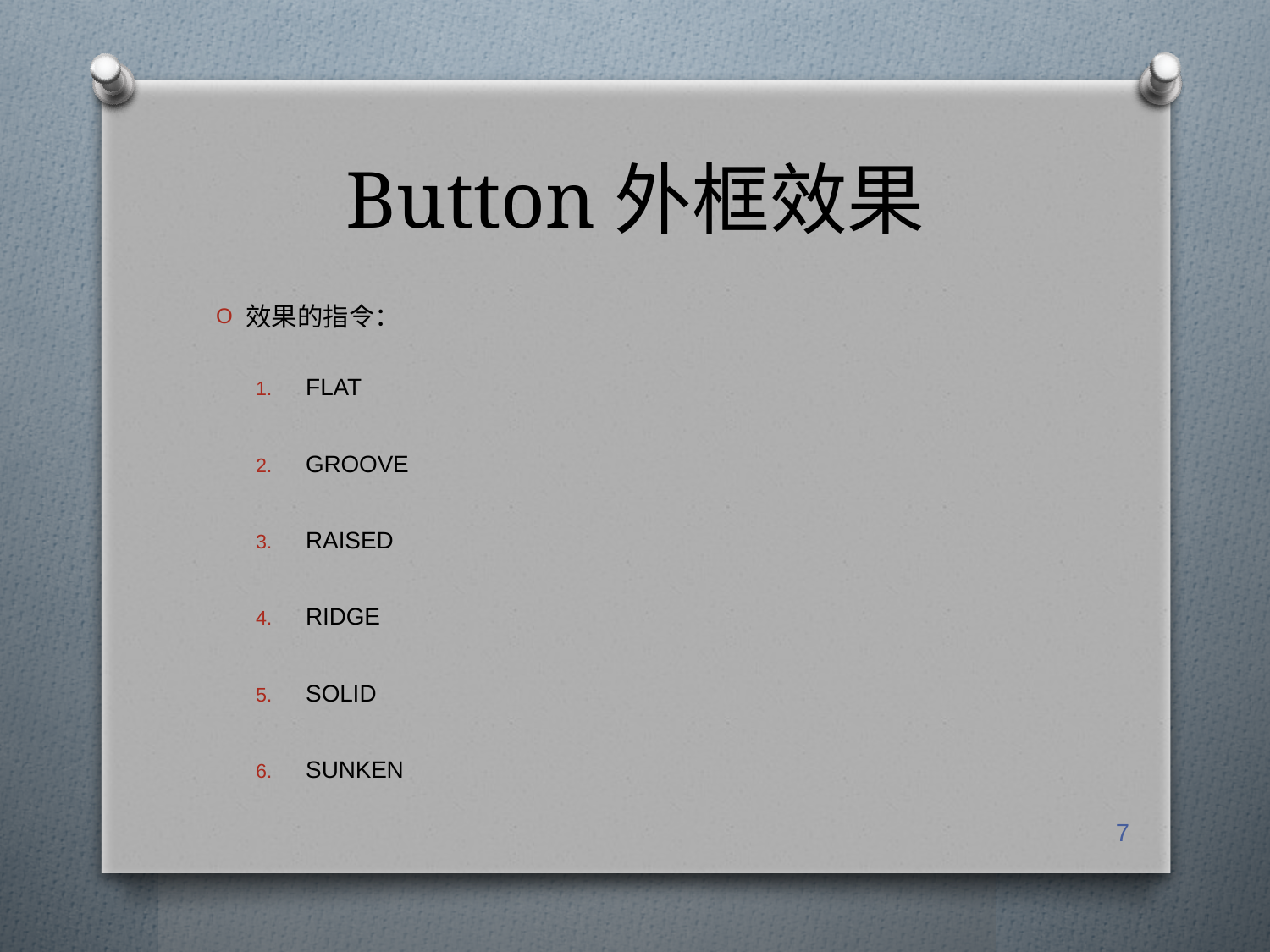

# Button外框效果
效果的指令：

FLAT

GROOVE

RAISED

RIDGE

SOLID

SUNKEN
7